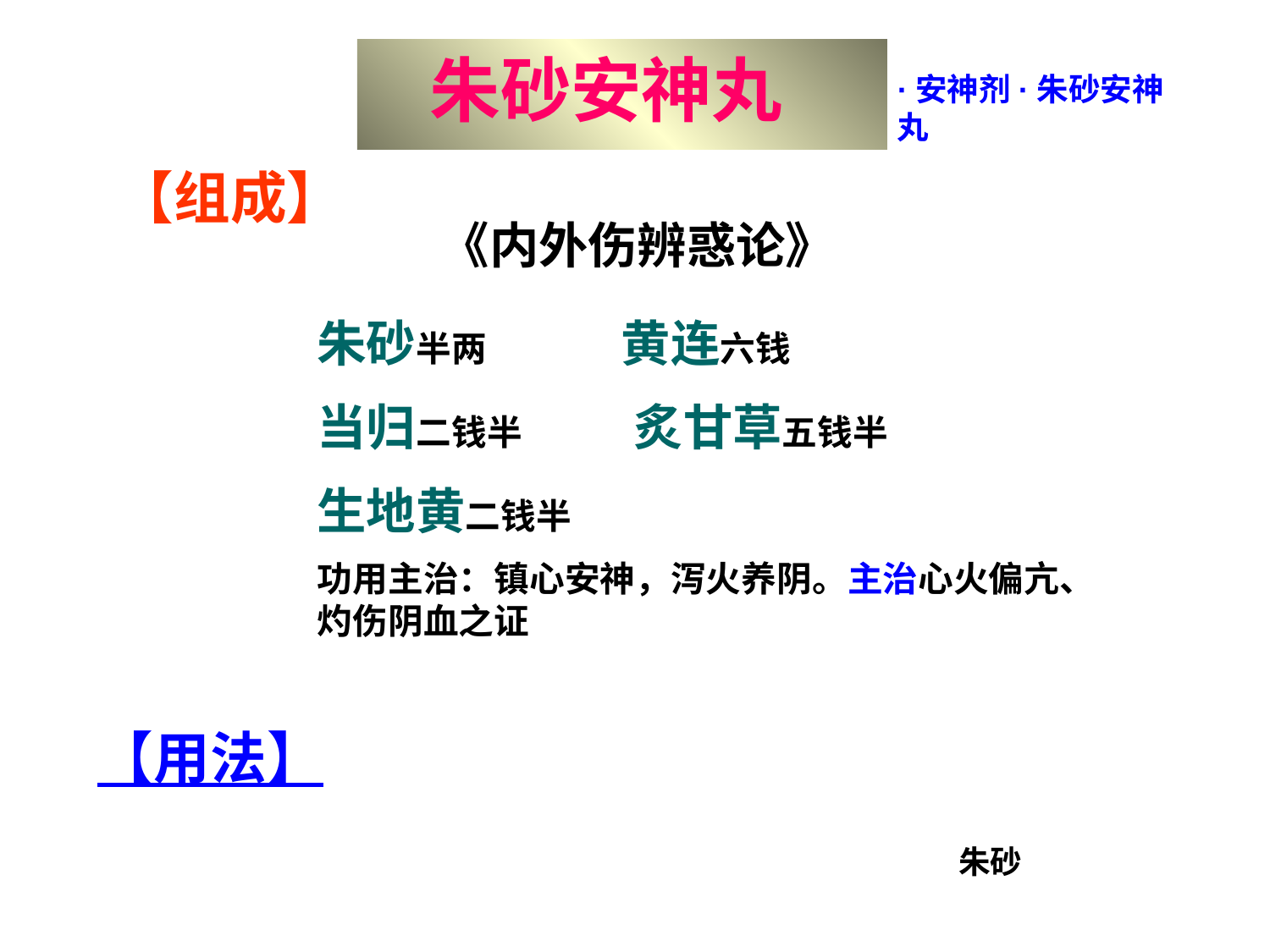

朱砂安神丸
·安神剂·朱砂安神丸
【组成】
《内外伤辨惑论》

朱砂半两            黄连六钱
当归二钱半          炙甘草五钱半
生地黄二钱半
功用主治：镇心安神，泻火养阴。主治心火偏亢、灼伤阴血之证

【用法】
朱砂